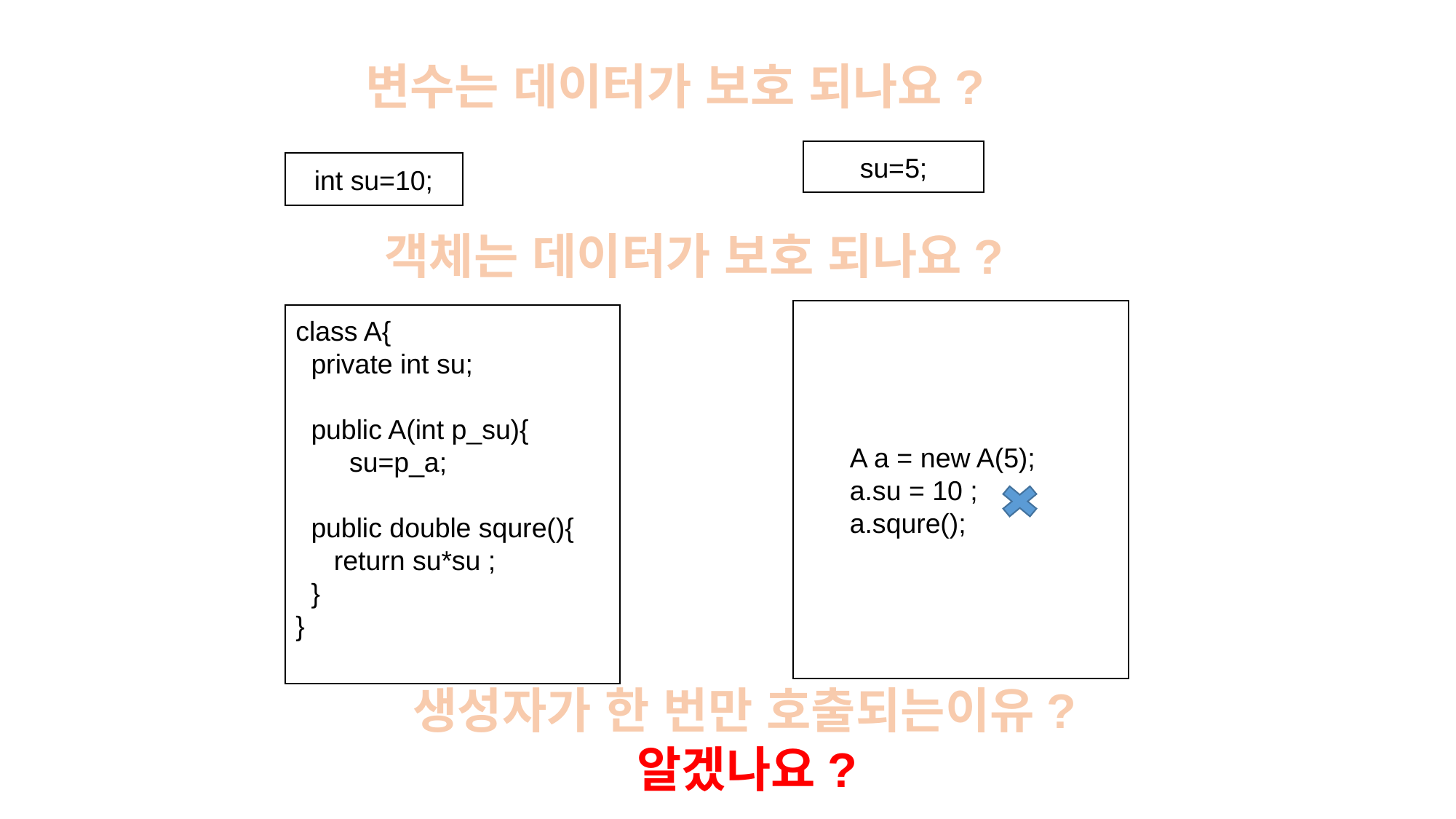

변수는 데이터가 보호 되나요?
su=5;
int su=10;
객체는 데이터가 보호 되나요?

      A a = new A(5);
      a.su = 10 ;
      a.squre();

class A{
  private int su;

  public A(int p_su){
       su=p_a;

  public double squre(){
     return su*su ;
  }
}

생성자가 한 번만 호출되는이유?
알겠나요?